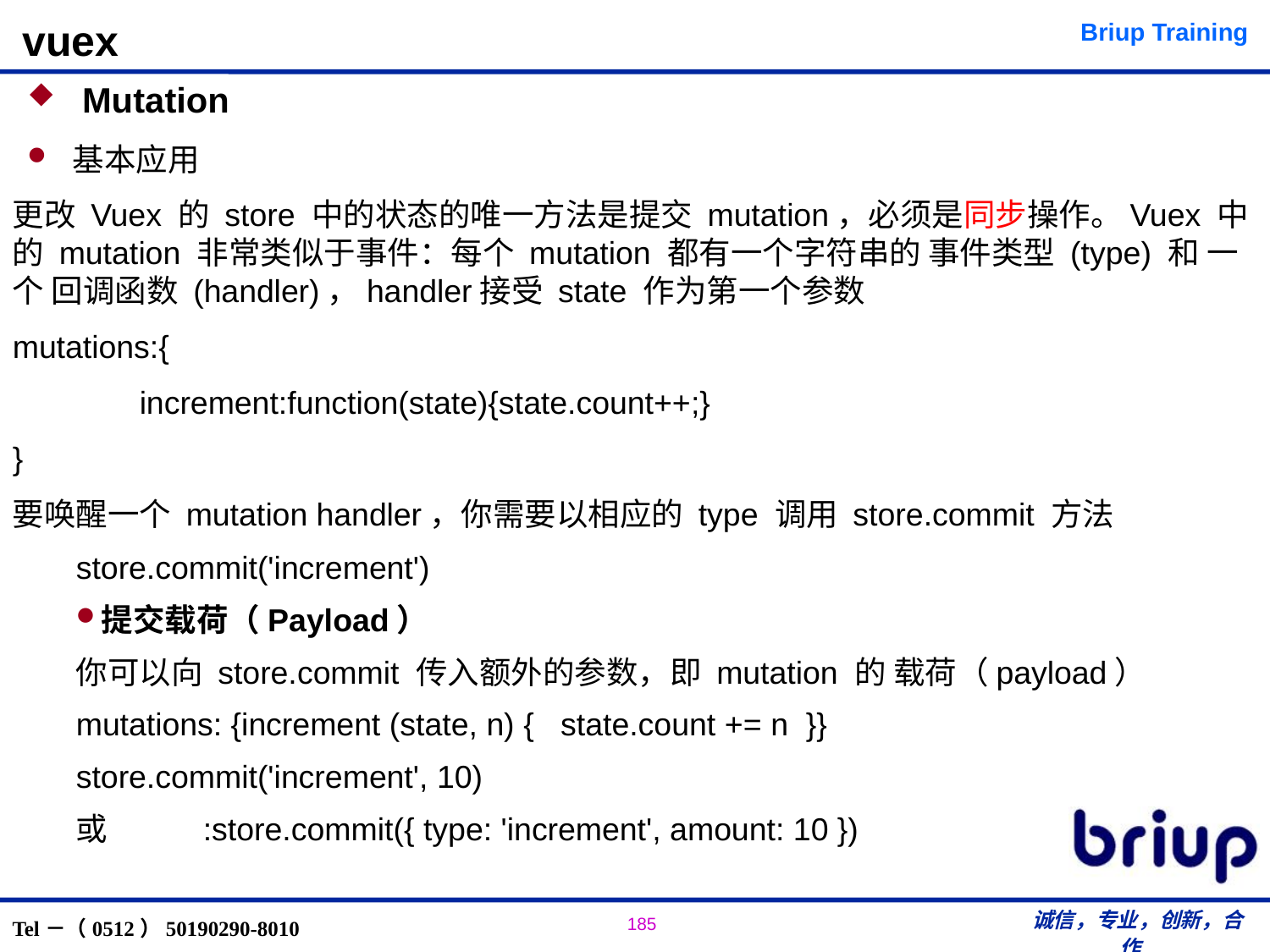

# vuex
 Mutation
基本应用
更改 Vuex 的 store 中的状态的唯一方法是提交 mutation，必须是同步操作。Vuex 中的 mutation 非常类似于事件：每个 mutation 都有一个字符串的 事件类型 (type) 和 一个 回调函数 (handler)，handler接受 state 作为第一个参数
mutations:{
	increment:function(state){state.count++;}
}
要唤醒一个 mutation handler，你需要以相应的 type 调用 store.commit 方法
store.commit('increment')
提交载荷（Payload）
你可以向 store.commit 传入额外的参数，即 mutation 的 载荷（payload）
mutations: {increment (state, n) {   state.count += n  }}
store.commit('increment', 10)
或	:store.commit({ type: 'increment', amount: 10 })